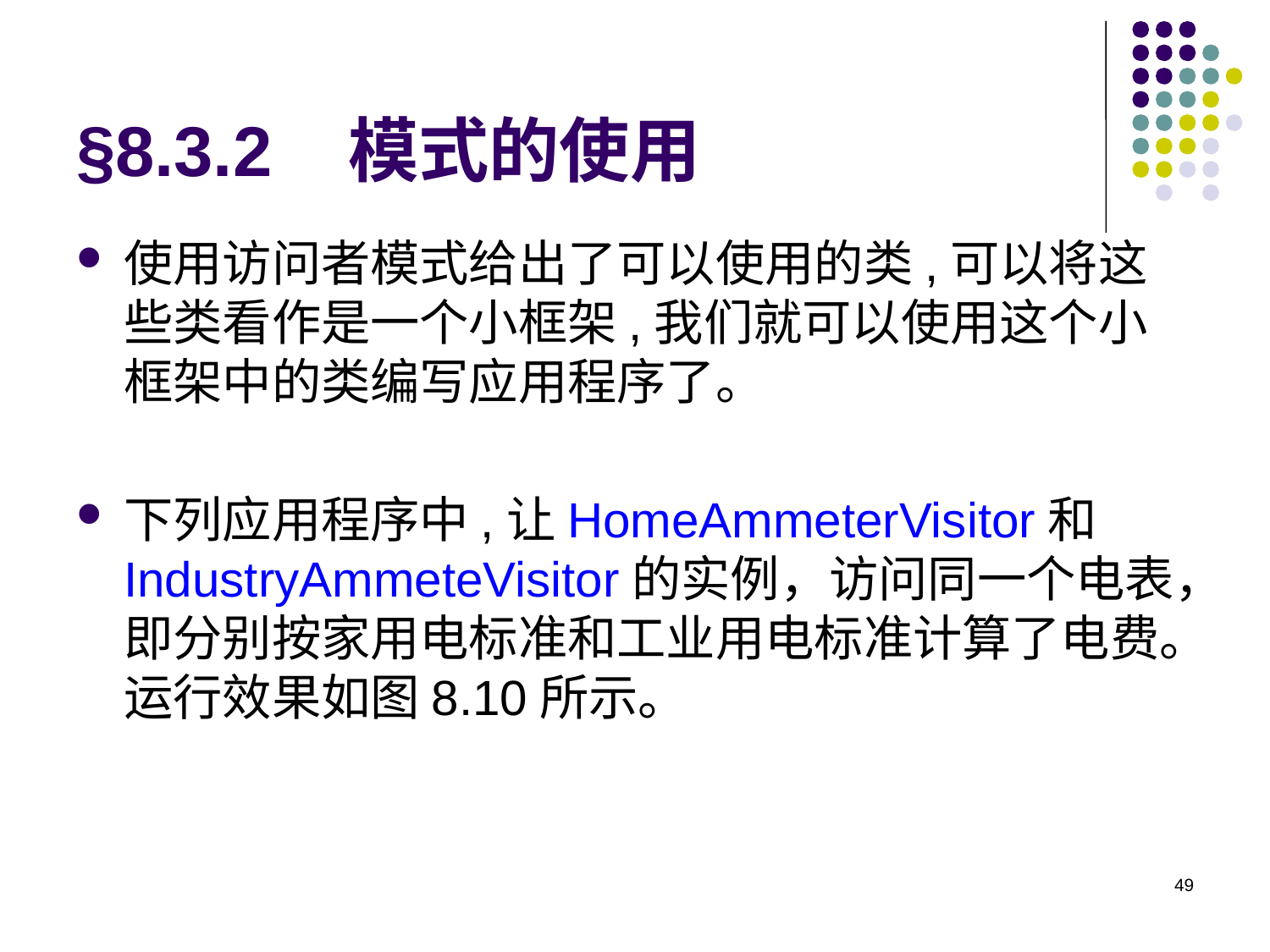

# §8.3.2   模式的使用
使用访问者模式给出了可以使用的类,可以将这些类看作是一个小框架,我们就可以使用这个小框架中的类编写应用程序了。

下列应用程序中,让HomeAmmeterVisitor和IndustryAmmeteVisitor的实例，访问同一个电表，即分别按家用电标准和工业用电标准计算了电费。运行效果如图8.10所示。
49